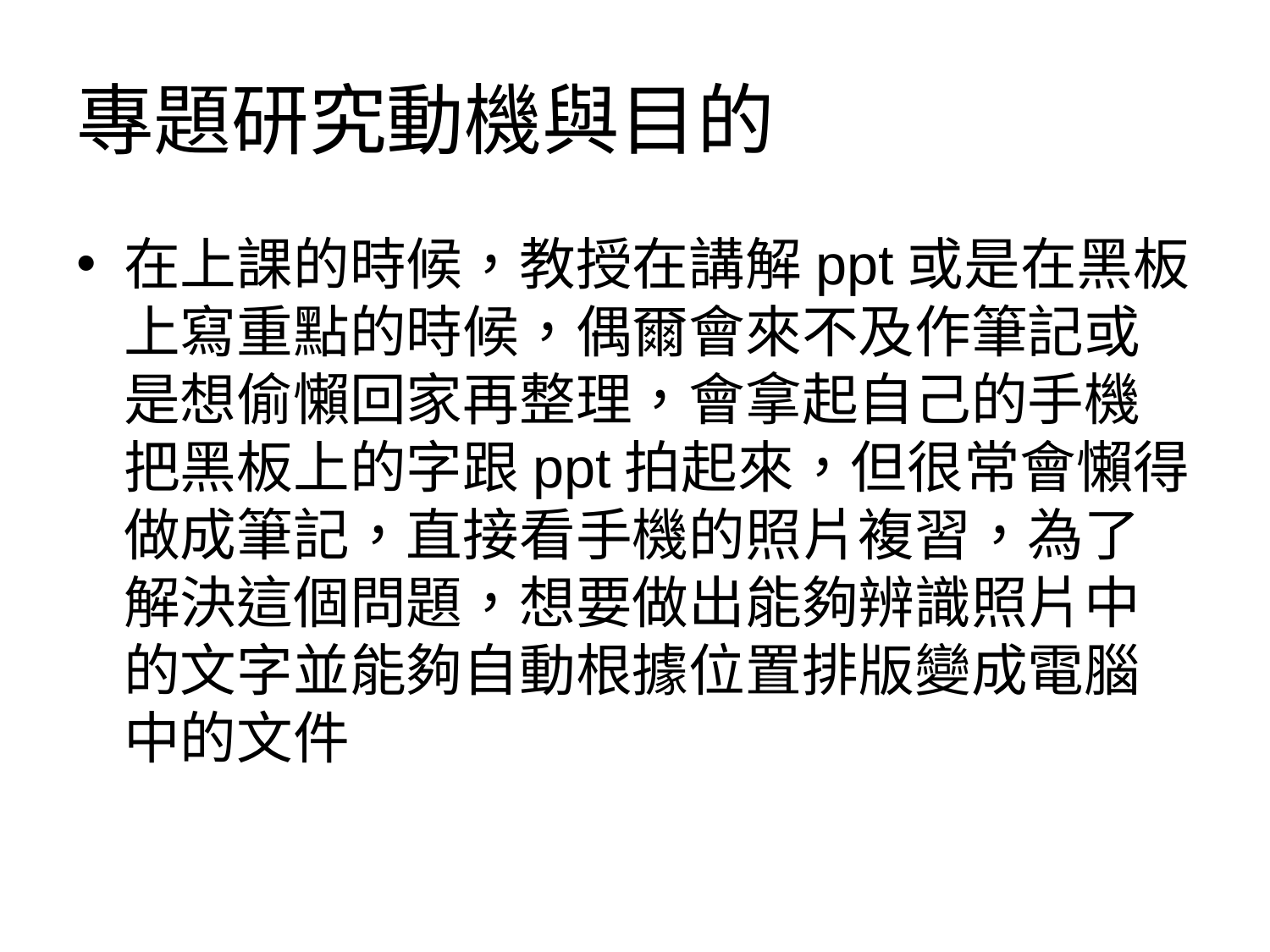

# 專題研究動機與目的
在上課的時候，教授在講解ppt或是在黑板上寫重點的時候，偶爾會來不及作筆記或是想偷懶回家再整理，會拿起自己的手機把黑板上的字跟ppt拍起來，但很常會懶得做成筆記，直接看手機的照片複習，為了解決這個問題，想要做出能夠辨識照片中的文字並能夠自動根據位置排版變成電腦中的文件